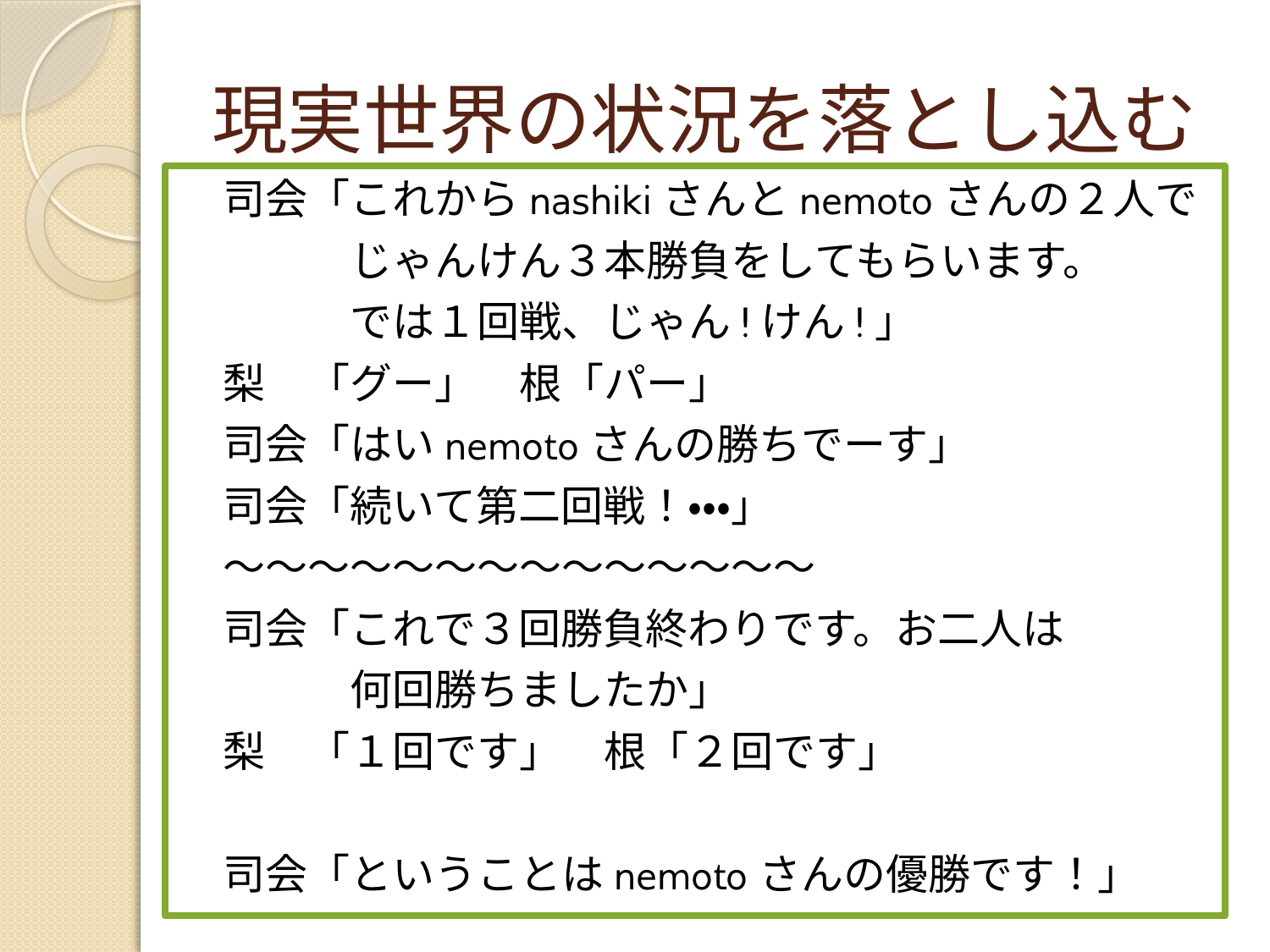

# 現実世界の状況を落とし込む

司会「これからnashikiさんとnemotoさんの２人で
　　　じゃんけん３本勝負をしてもらいます。
　　　では１回戦、じゃん!けん!」
梨　「グー」　根「パー」
司会「はいnemotoさんの勝ちでーす」
司会「続いて第二回戦！・・・」
～～～～～～～～～～～～～～
司会「これで３回勝負終わりです。お二人は
　　　何回勝ちましたか」
梨　「１回です」　根「２回です」

司会「ということはnemotoさんの優勝です！」